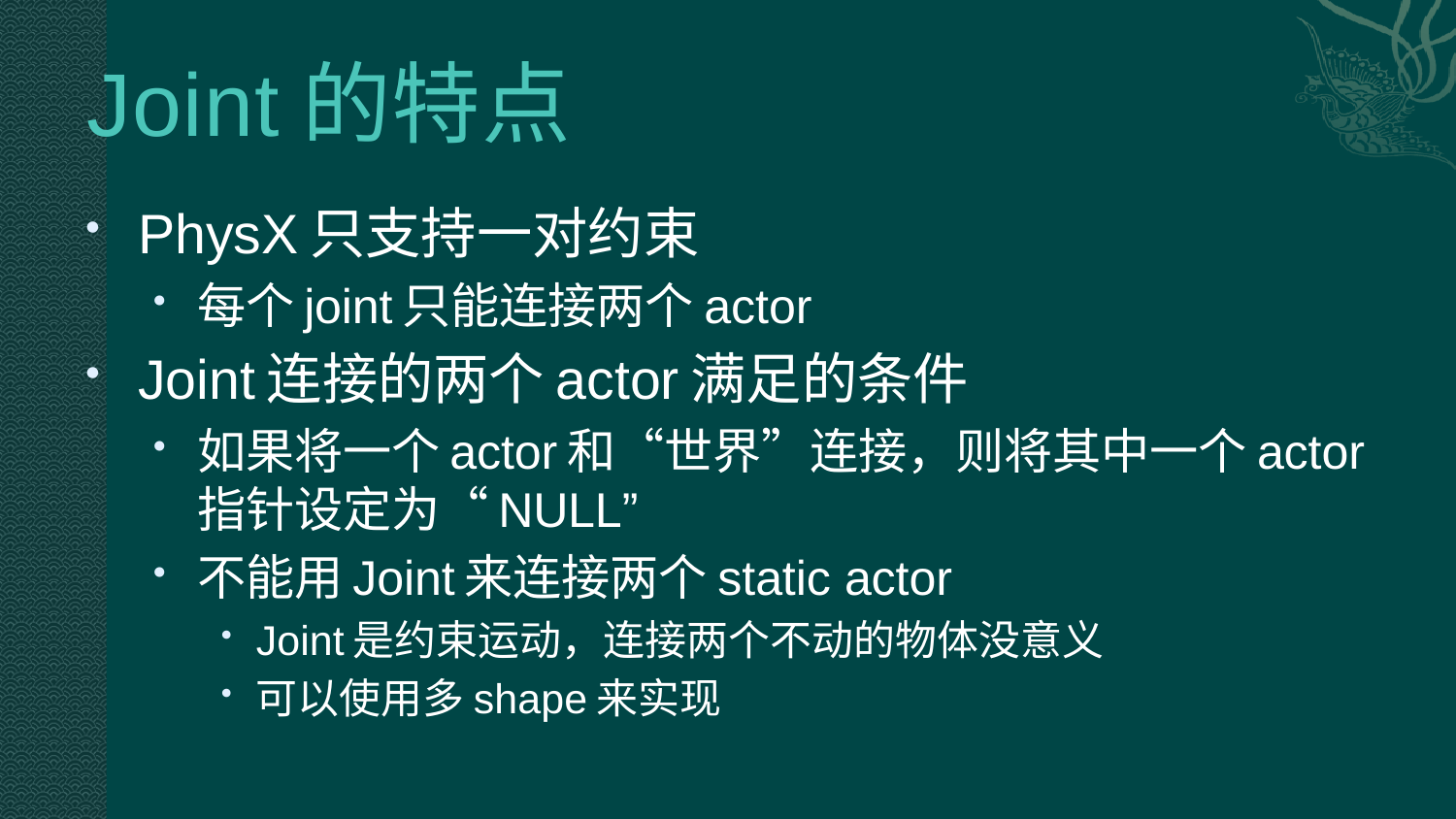

# Joint的特点
PhysX只支持一对约束
每个joint只能连接两个actor
Joint连接的两个actor满足的条件
如果将一个actor和“世界”连接，则将其中一个actor指针设定为“NULL”
不能用Joint来连接两个static actor
Joint是约束运动，连接两个不动的物体没意义
可以使用多shape来实现